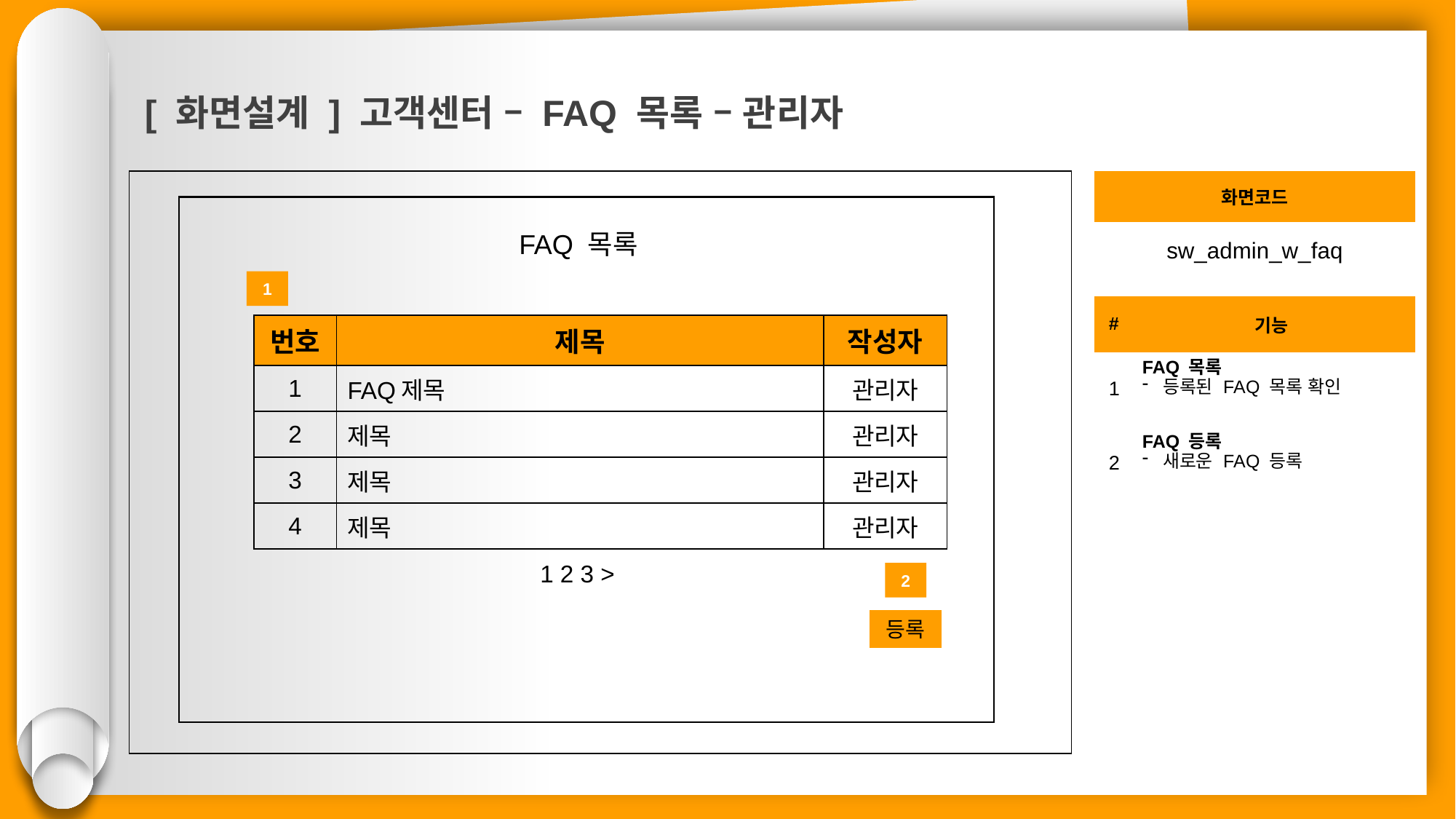

[ 화면설계 ] 고객센터 – FAQ 목록 – 관리자

| 화면코드 |
| --- |
| sw\_admin\_w\_faq |

FAQ 목록

1
| # | 기능 |
| --- | --- |
| 1 | FAQ 목록 등록된 FAQ 목록 확인 |
| 2 | FAQ 등록 새로운 FAQ 등록 |
| 번호 | 제목 | 작성자 |
| --- | --- | --- |
| 1 | FAQ제목 | 관리자 |
| 2 | 제목 | 관리자 |
| 3 | 제목 | 관리자 |
| 4 | 제목 | 관리자 |
1 2 3 >
2
등록